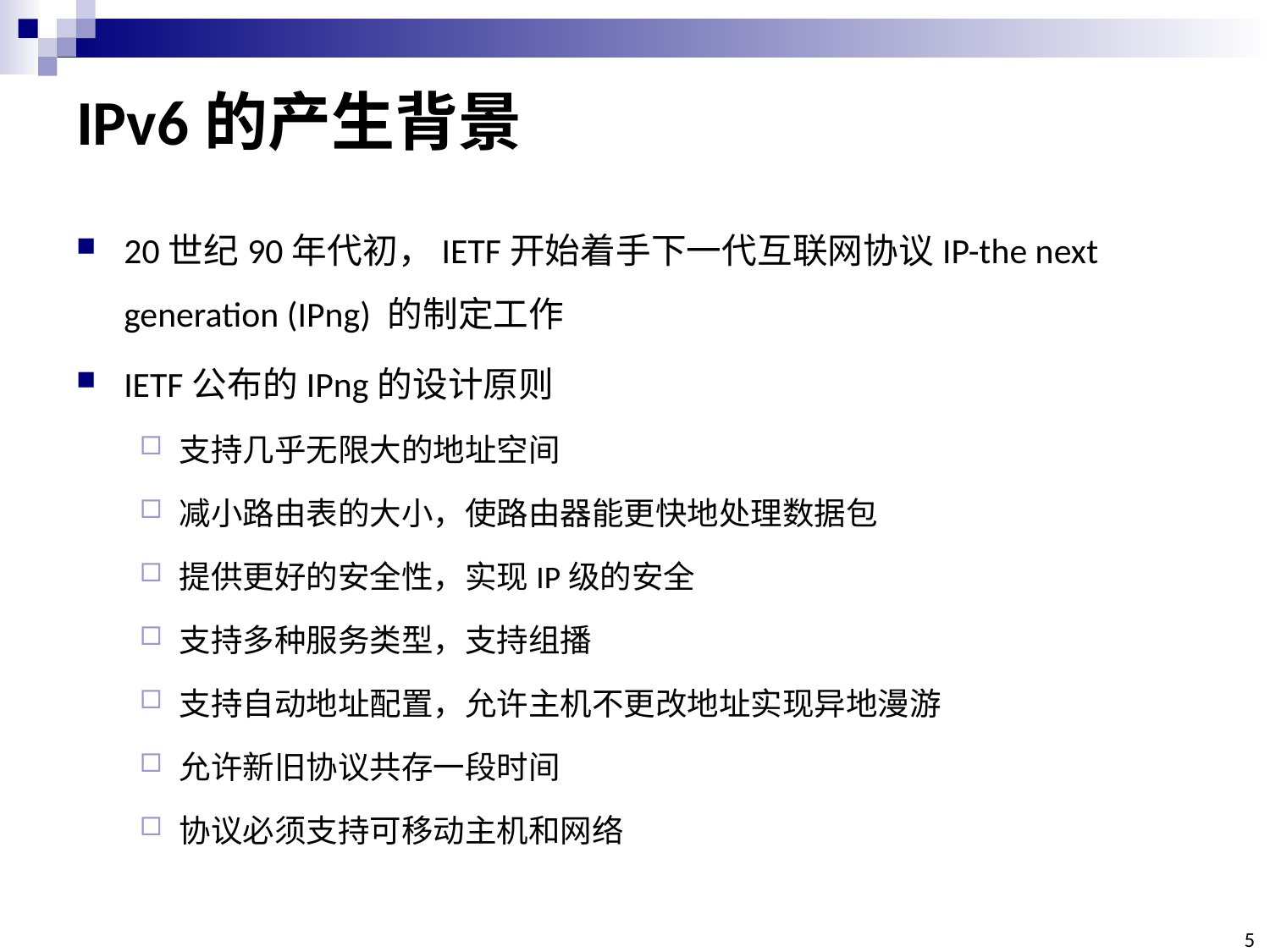

# IPv6的产生背景
20世纪90年代初，IETF开始着手下一代互联网协议IP-the next generation (IPng) 的制定工作
IETF公布的IPng的设计原则
支持几乎无限大的地址空间
减小路由表的大小，使路由器能更快地处理数据包
提供更好的安全性，实现IP级的安全
支持多种服务类型，支持组播
支持自动地址配置，允许主机不更改地址实现异地漫游
允许新旧协议共存一段时间
协议必须支持可移动主机和网络
5